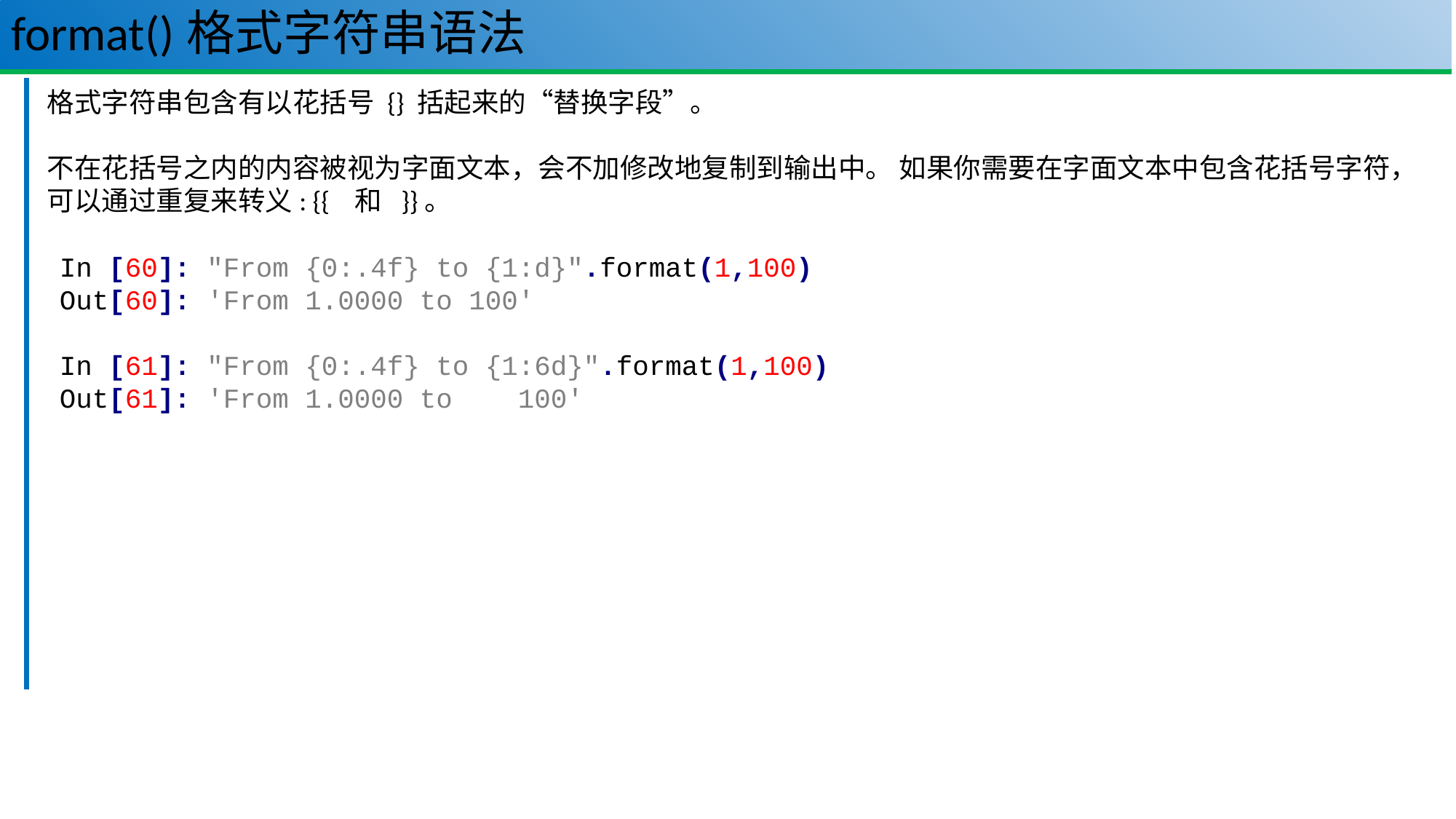

# format()格式字符串语法
50
格式字符串包含有以花括号 {} 括起来的“替换字段”。

不在花括号之内的内容被视为字面文本，会不加修改地复制到输出中。 如果你需要在字面文本中包含花括号字符，可以通过重复来转义: {{   和  }}。
In [60]: "From {0:.4f} to {1:d}".format(1,100)
Out[60]: 'From 1.0000 to 100'

In [61]: "From {0:.4f} to {1:6d}".format(1,100)
Out[61]: 'From 1.0000 to    100'